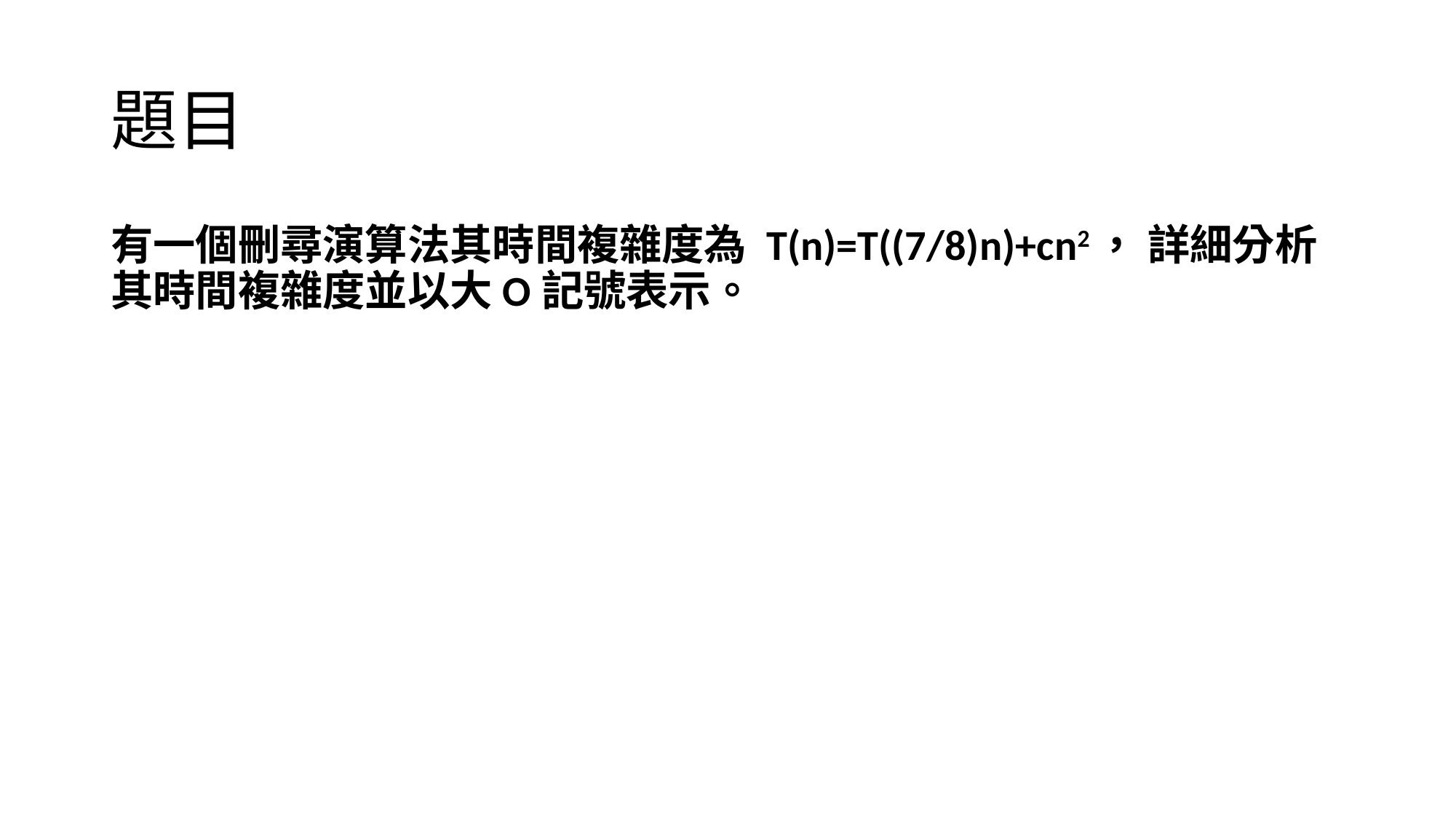

# 題目
有一個刪尋演算法其時間複雜度為 T(n)=T((7/8)n)+cn2， 詳細分析其時間複雜度並以大O記號表示。